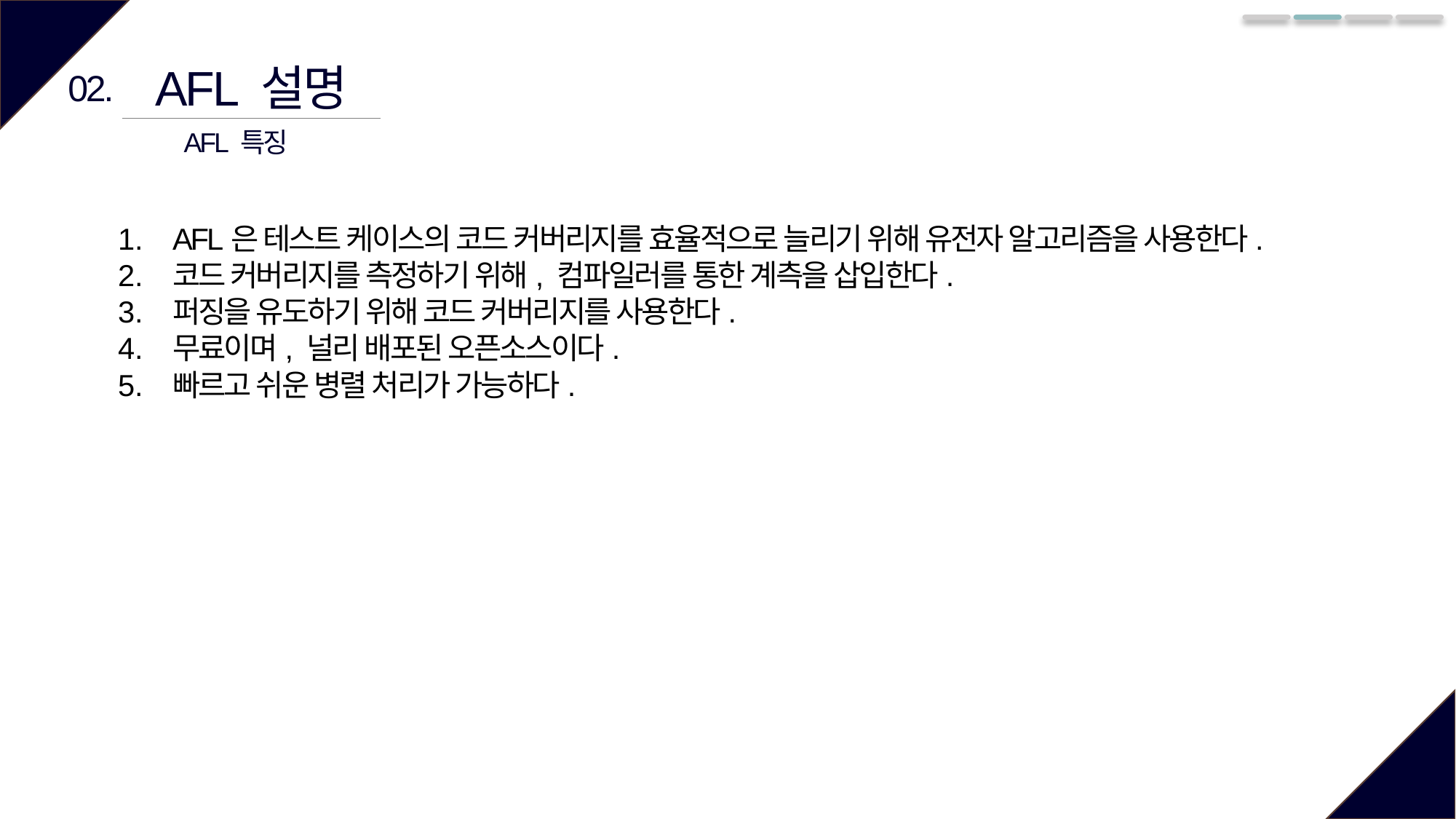

AFL 설명
02.
AFL 특징
AFL은 테스트 케이스의 코드 커버리지를 효율적으로 늘리기 위해 유전자 알고리즘을 사용한다.
코드 커버리지를 측정하기 위해, 컴파일러를 통한 계측을 삽입한다.
퍼징을 유도하기 위해 코드 커버리지를 사용한다.
무료이며, 널리 배포된 오픈소스이다.
빠르고 쉬운 병렬 처리가 가능하다.